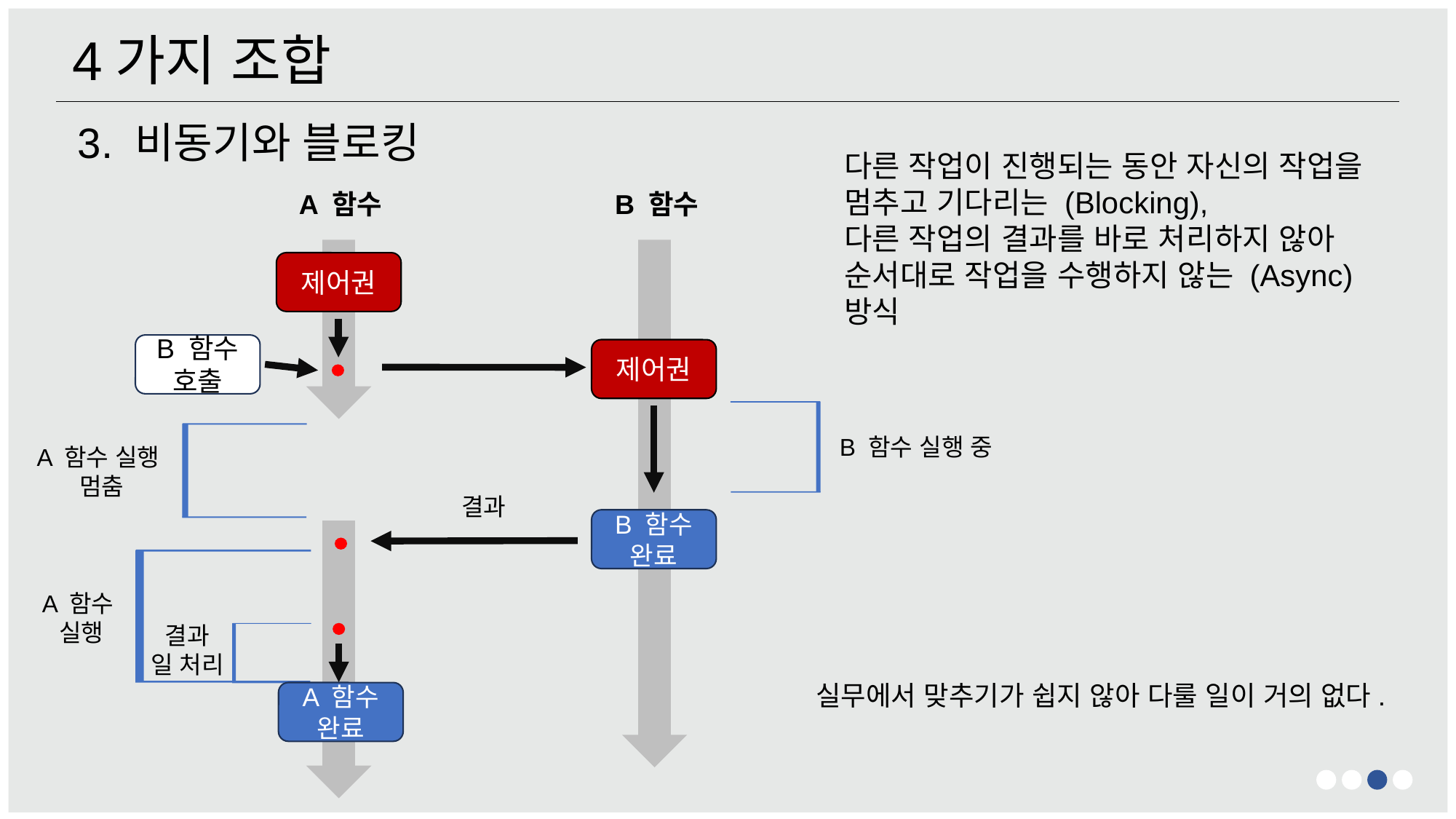

4가지 조합
3. 비동기와 블로킹
다른 작업이 진행되는 동안 자신의 작업을 멈추고 기다리는 (Blocking),
다른 작업의 결과를 바로 처리하지 않아 순서대로 작업을 수행하지 않는 (Async) 방식
A 함수
B 함수

제어권
B 함수 호출
제어권

B 함수 실행 중
A 함수 실행
멈춤
결과
B 함수 완료

A 함수
실행
결과
일 처리

실무에서 맞추기가 쉽지 않아 다룰 일이 거의 없다.
A 함수 완료